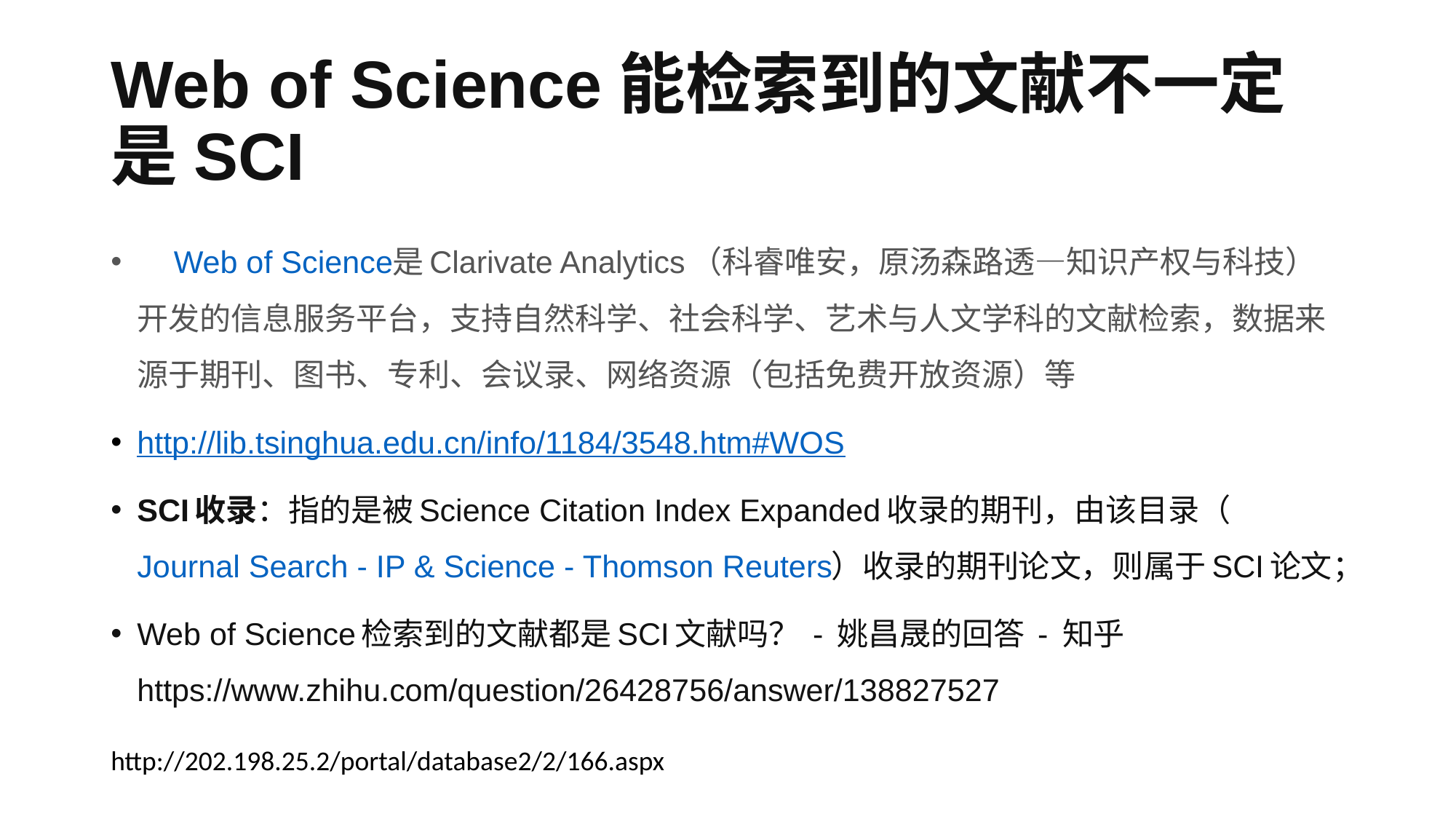

# Web of Science能检索到的文献不一定是SCI
　Web of Science是Clarivate Analytics（科睿唯安，原汤森路透—知识产权与科技）开发的信息服务平台，支持自然科学、社会科学、艺术与人文学科的文献检索，数据来源于期刊、图书、专利、会议录、网络资源（包括免费开放资源）等
http://lib.tsinghua.edu.cn/info/1184/3548.htm#WOS
SCI收录：指的是被Science Citation Index Expanded收录的期刊，由该目录（Journal Search - IP & Science - Thomson Reuters）收录的期刊论文，则属于SCI论文；
Web of Science检索到的文献都是SCI文献吗？ - 姚昌晟的回答 - 知乎 https://www.zhihu.com/question/26428756/answer/138827527
http://202.198.25.2/portal/database2/2/166.aspx